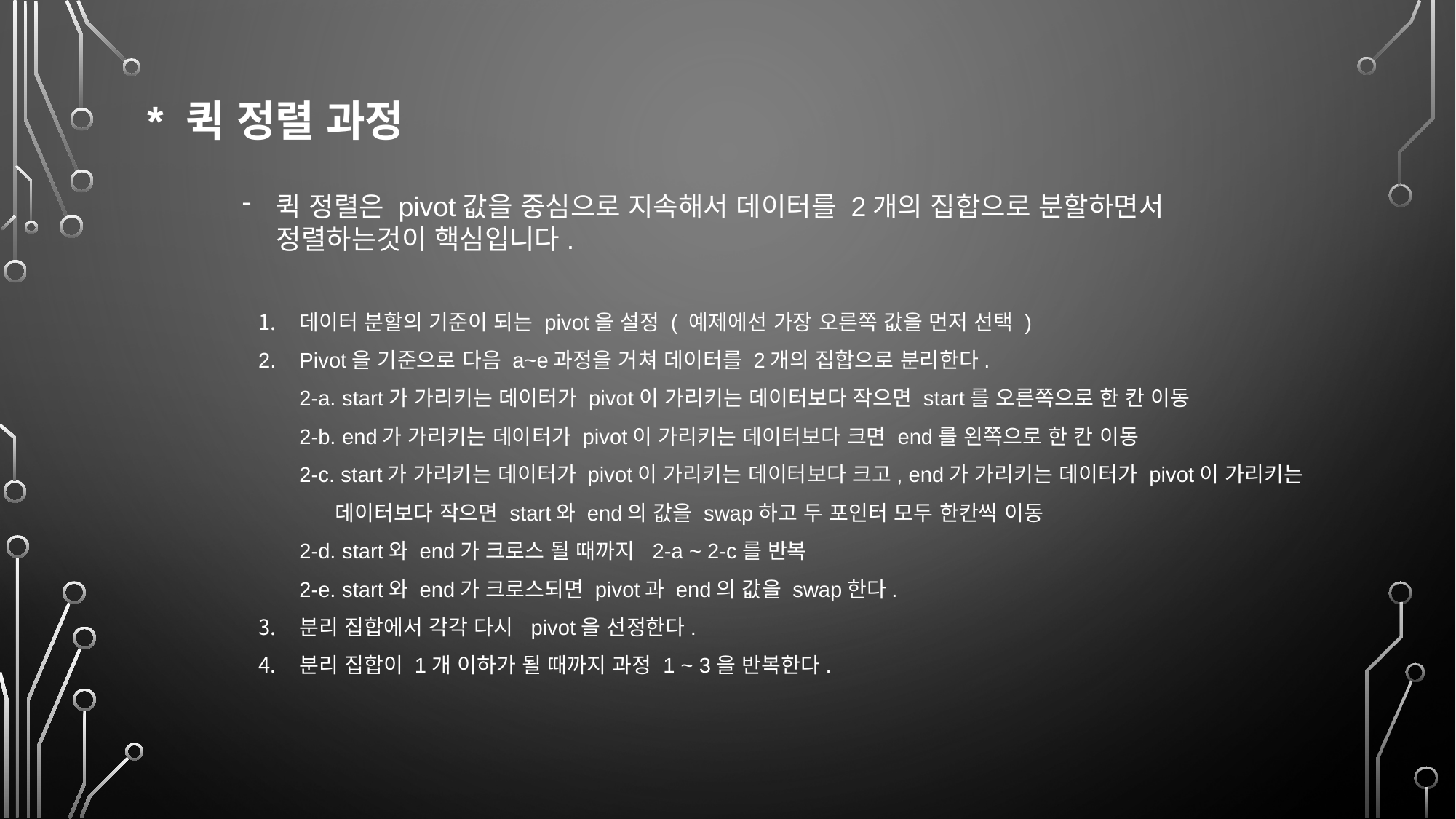

* 퀵 정렬 과정
퀵 정렬은 pivot값을 중심으로 지속해서 데이터를 2개의 집합으로 분할하면서
정렬하는것이 핵심입니다.
데이터 분할의 기준이 되는 pivot을 설정 ( 예제에선 가장 오른쪽 값을 먼저 선택 )
Pivot을 기준으로 다음 a~e과정을 거쳐 데이터를 2개의 집합으로 분리한다.
2-a. start가 가리키는 데이터가 pivot이 가리키는 데이터보다 작으면 start를 오른쪽으로 한 칸 이동
2-b. end가 가리키는 데이터가 pivot이 가리키는 데이터보다 크면 end를 왼쪽으로 한 칸 이동
2-c. start가 가리키는 데이터가 pivot이 가리키는 데이터보다 크고, end가 가리키는 데이터가 pivot이 가리키는
      데이터보다 작으면 start와 end의 값을 swap하고 두 포인터 모두 한칸씩 이동
2-d. start와 end가 크로스 될 때까지  2-a ~ 2-c를 반복
2-e. start와 end가 크로스되면 pivot과 end의 값을 swap한다.
분리 집합에서 각각 다시  pivot을 선정한다.
분리 집합이 1개 이하가 될 때까지 과정 1 ~ 3을 반복한다.